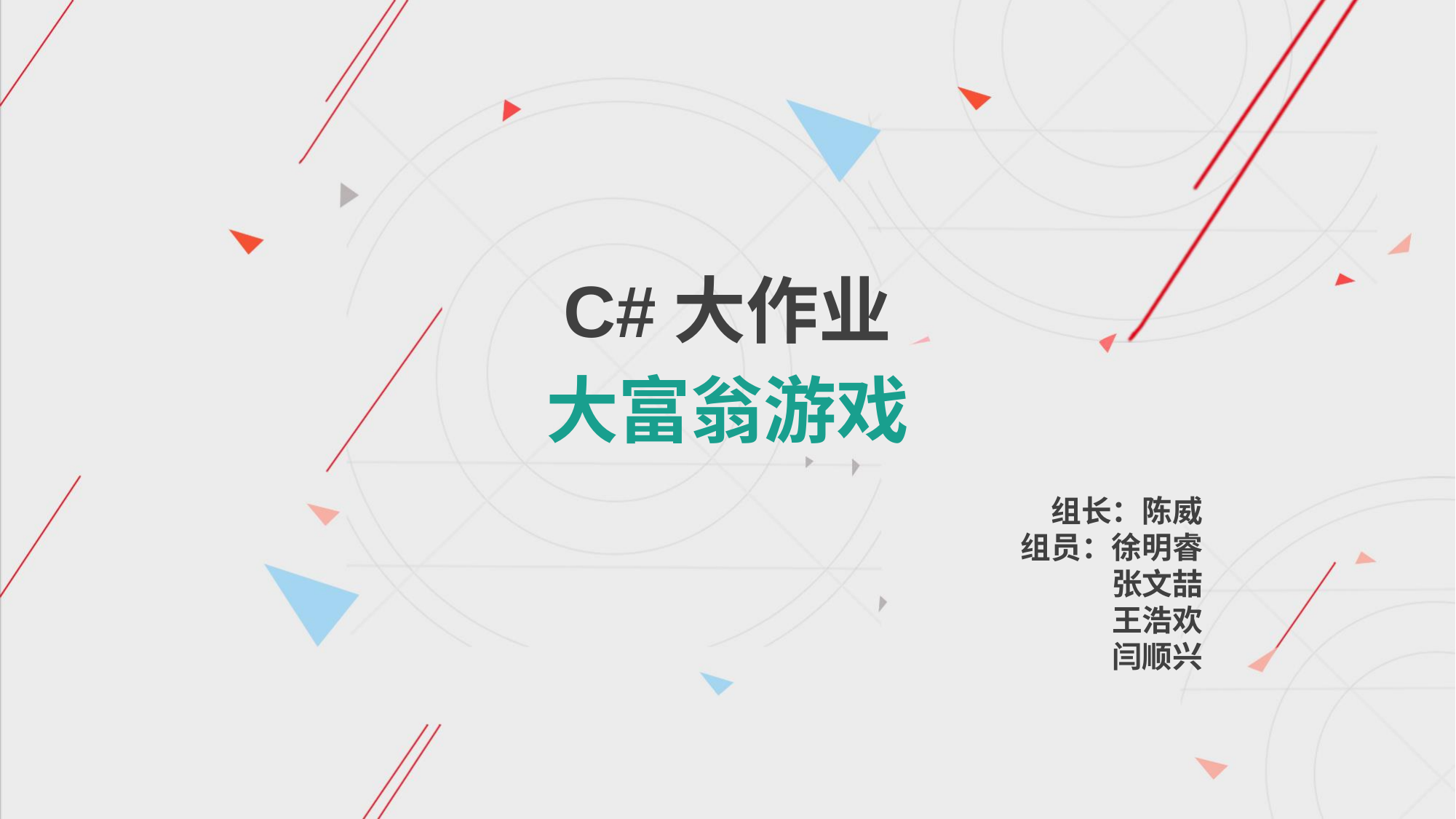

C#大作业
大富翁游戏
组长：陈威
组员：徐明睿
张文喆
王浩欢
闫顺兴